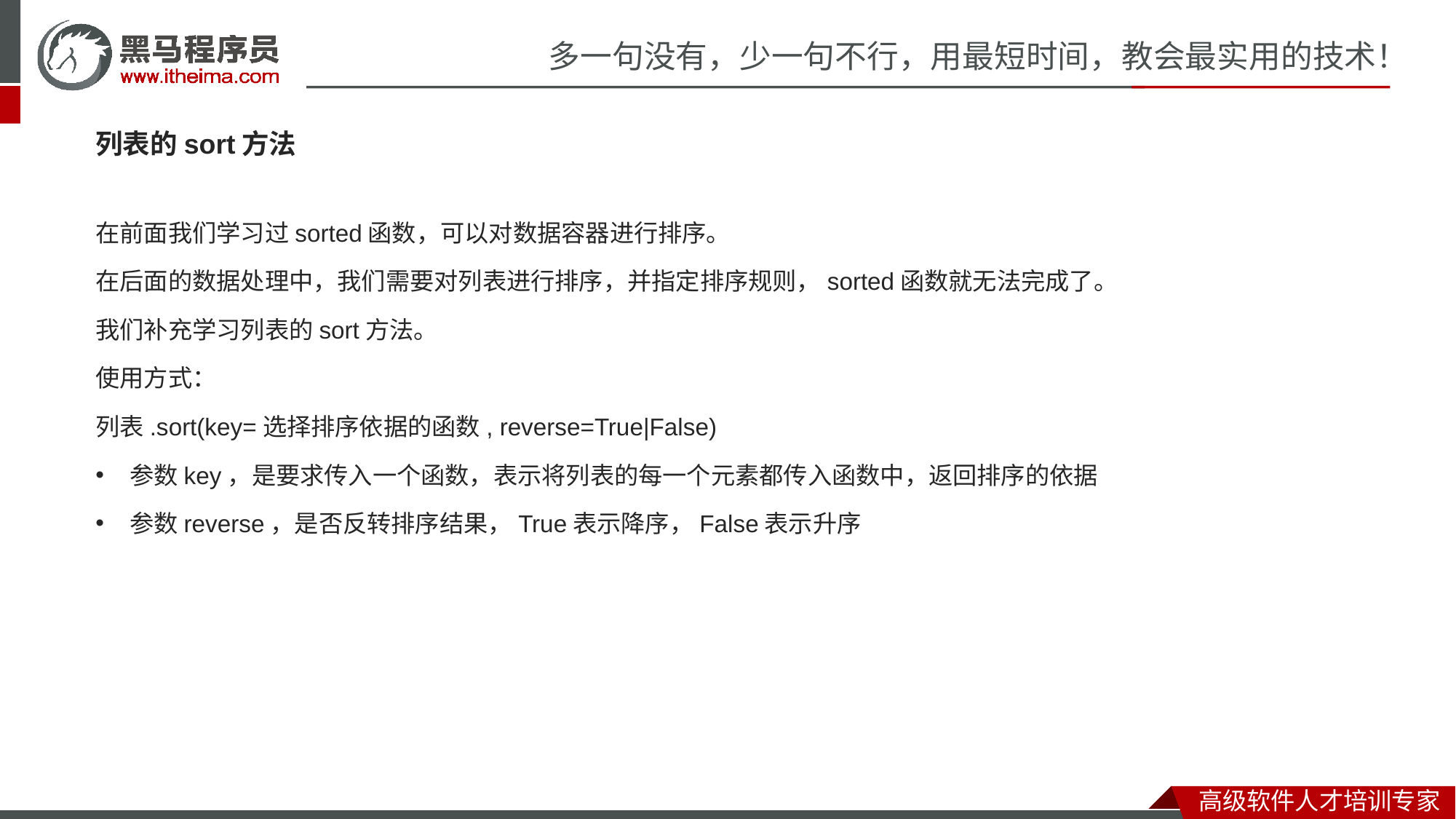

列表的sort方法
在前面我们学习过sorted函数，可以对数据容器进行排序。
在后面的数据处理中，我们需要对列表进行排序，并指定排序规则，sorted函数就无法完成了。
我们补充学习列表的sort方法。
使用方式：
列表.sort(key=选择排序依据的函数, reverse=True|False)
参数key，是要求传入一个函数，表示将列表的每一个元素都传入函数中，返回排序的依据
参数reverse，是否反转排序结果，True表示降序，False表示升序